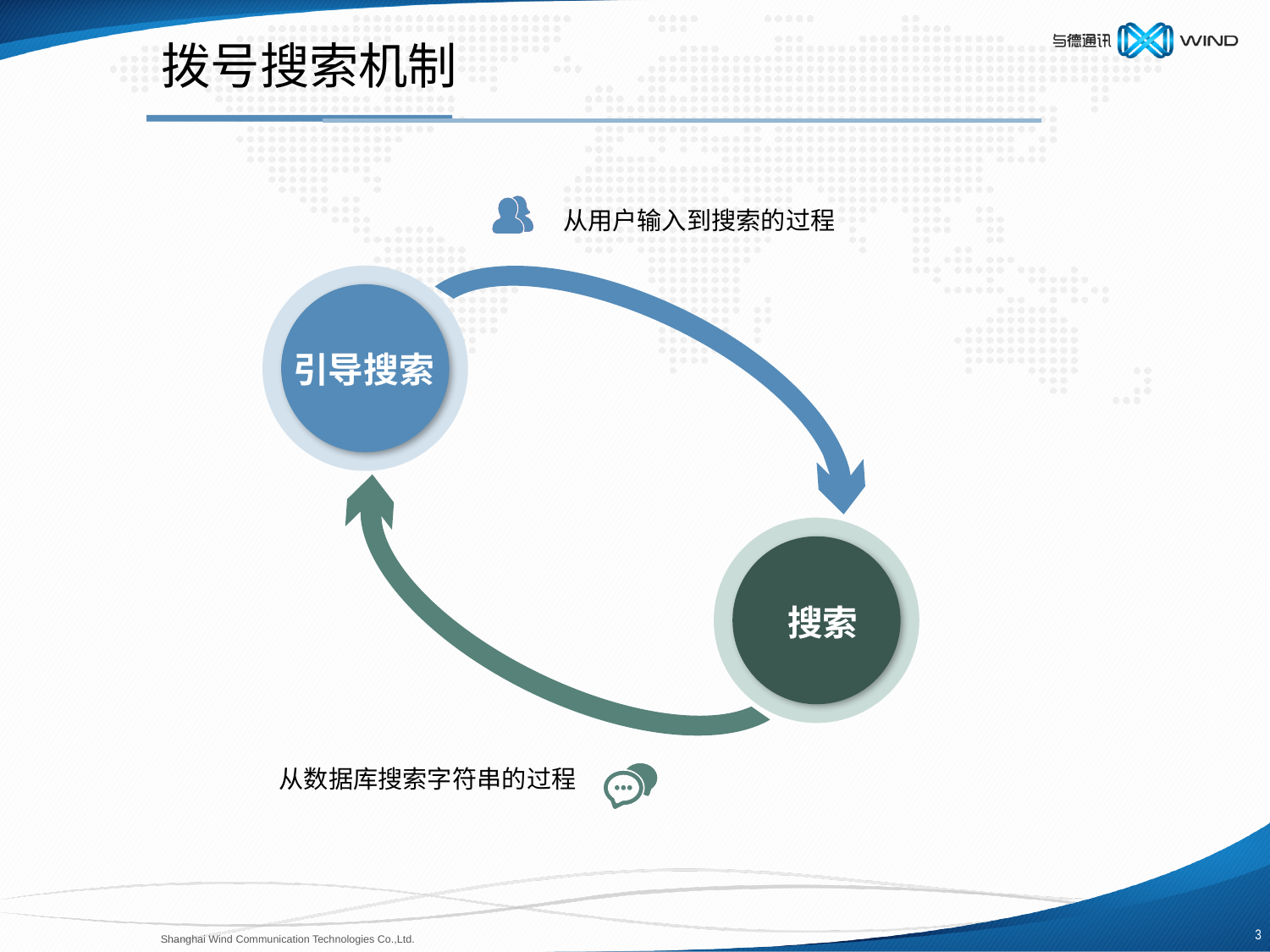

拨号搜索机制

从用户输入到搜索的过程

引导搜索

搜索
从数据库搜索字符串的过程

3